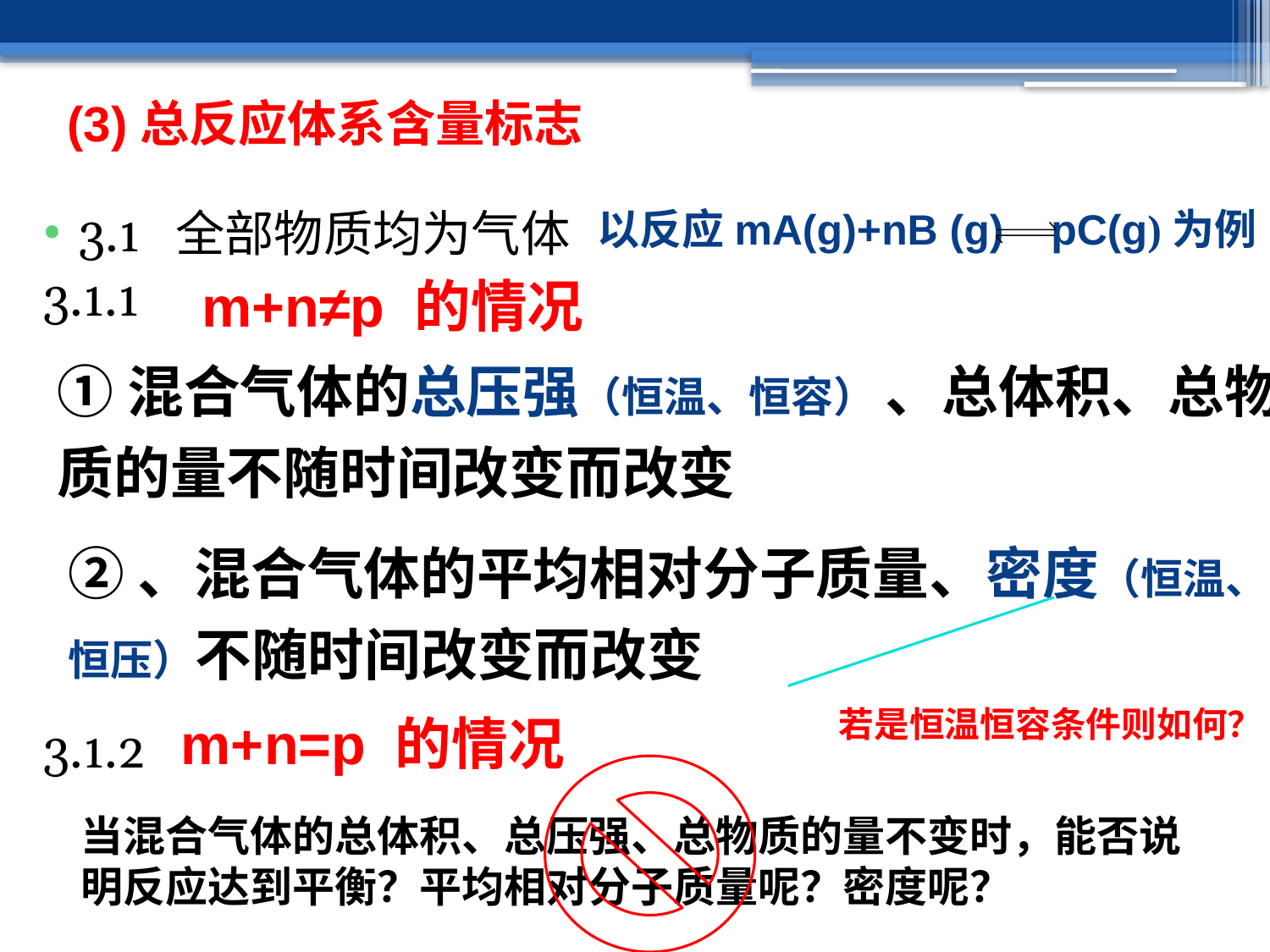

(3)总反应体系含量标志
3.1  全部物质均为气体
3.1.1

3.1.2
以反应mA(g)+nB (g)    pC(g)为例

m+n≠p 的情况
①混合气体的总压强（恒温、恒容） 、总体积、总物质的量不随时间改变而改变
②、混合气体的平均相对分子质量、密度（恒温、恒压）不随时间改变而改变
若是恒温恒容条件则如何？
m+n=p 的情况

当混合气体的总体积、总压强、总物质的量不变时，能否说明反应达到平衡？平均相对分子质量呢？密度呢？